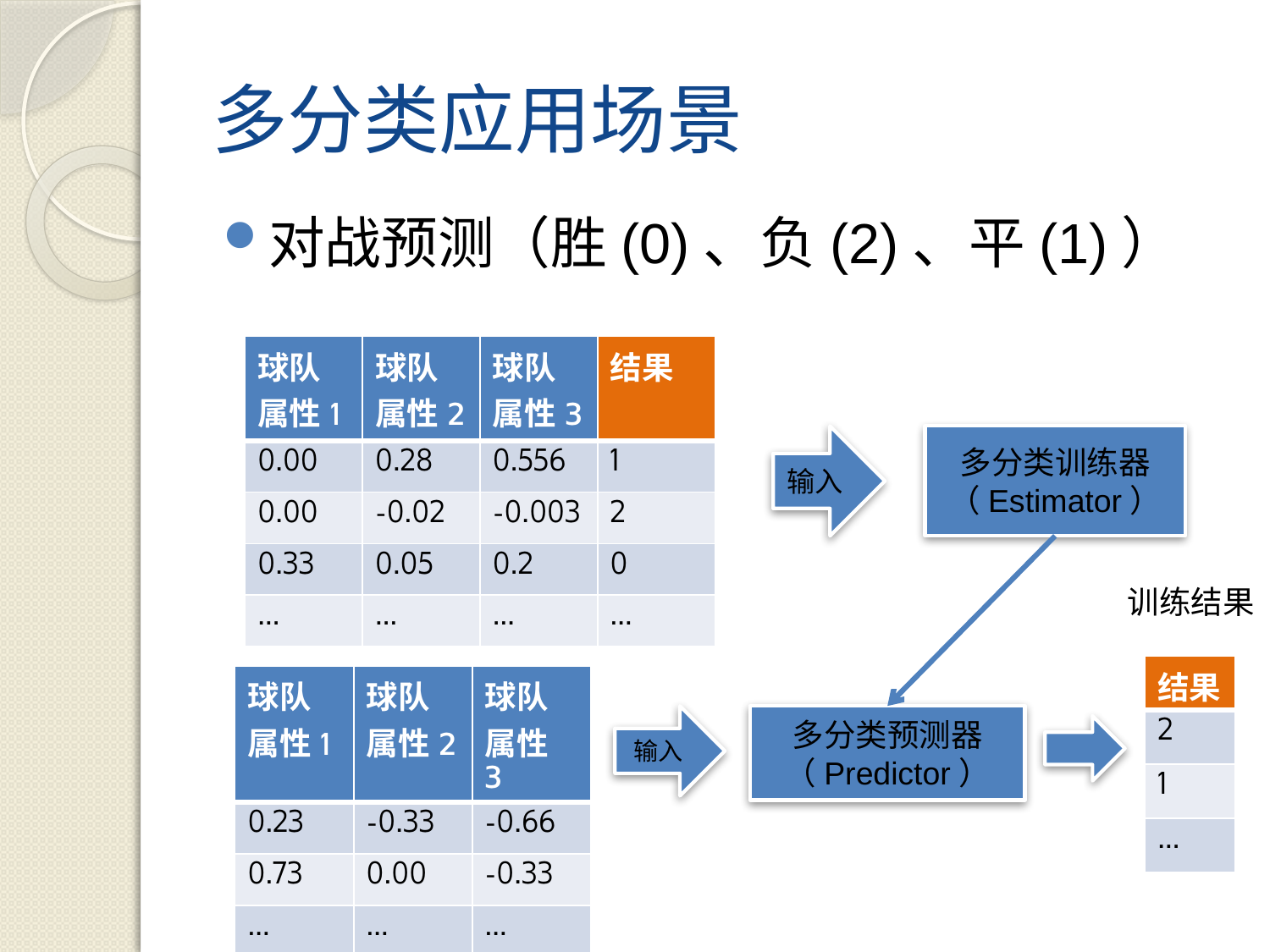

# 多分类应用场景
对战预测（胜(0)、负(2)、平(1)）
| 球队属性1 | 球队属性2 | 球队属性3 | 结果 |
| --- | --- | --- | --- |
| 0.00 | 0.28 | 0.556 | 1 |
| 0.00 | -0.02 | -0.003 | 2 |
| 0.33 | 0.05 | 0.2 | 0 |
| … | … | … | … |
输入
多分类训练器（Estimator）
训练结果
| 结果 |
| --- |
| 2 |
| 1 |
| … |
| 球队属性1 | 球队属性2 | 球队属性 3 |
| --- | --- | --- |
| 0.23 | -0.33 | -0.66 |
| 0.73 | 0.00 | -0.33 |
| … | … | … |
输入
多分类预测器（Predictor）